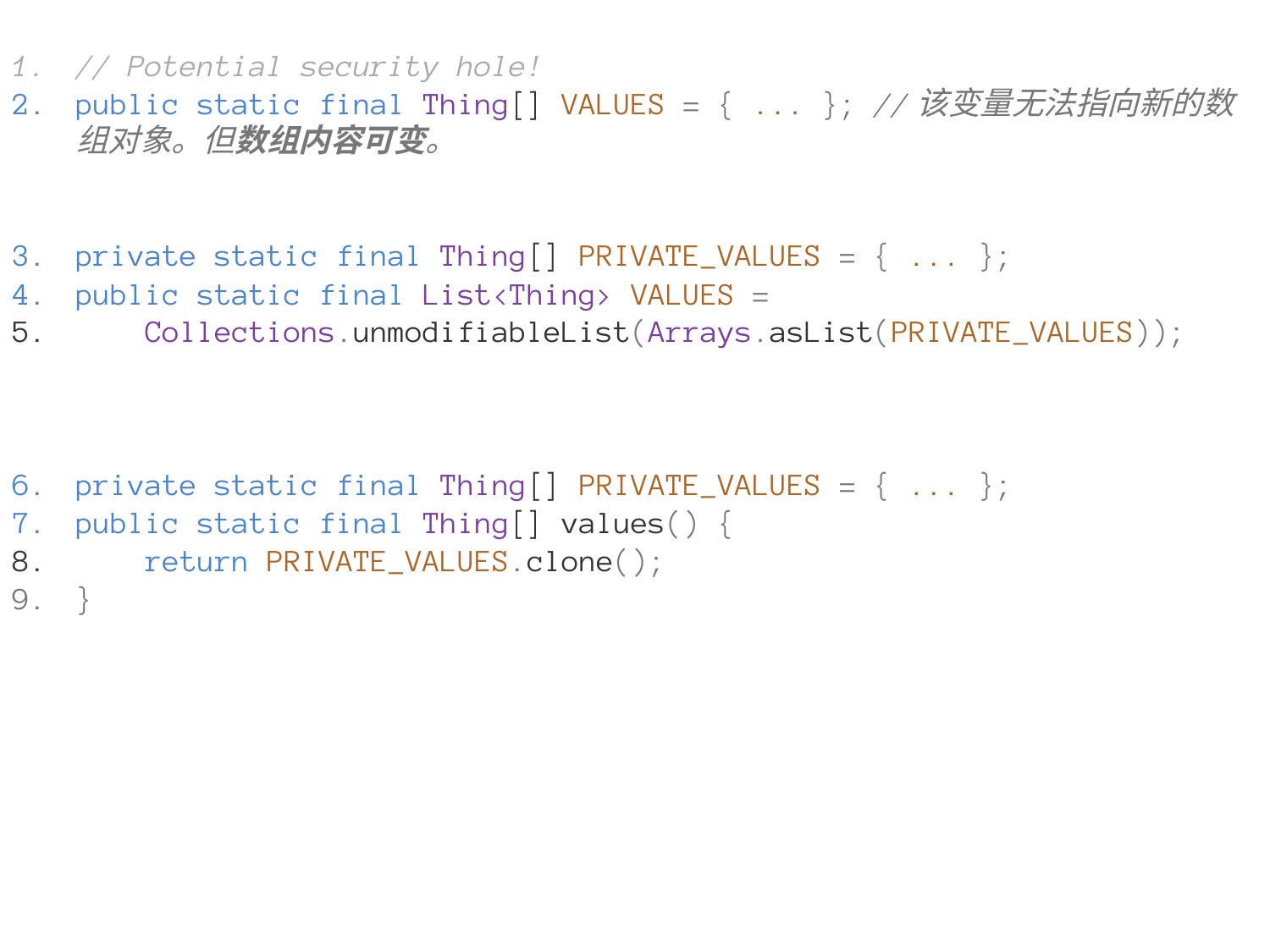

// Potential security hole!
public static final Thing[] VALUES = { ... }; //该变量无法指向新的数组对象。但数组内容可变。

private static final Thing[] PRIVATE_VALUES = { ... };
public static final List<Thing> VALUES =
    Collections.unmodifiableList(Arrays.asList(PRIVATE_VALUES));

private static final Thing[] PRIVATE_VALUES = { ... };
public static final Thing[] values() {
    return PRIVATE_VALUES.clone();
}